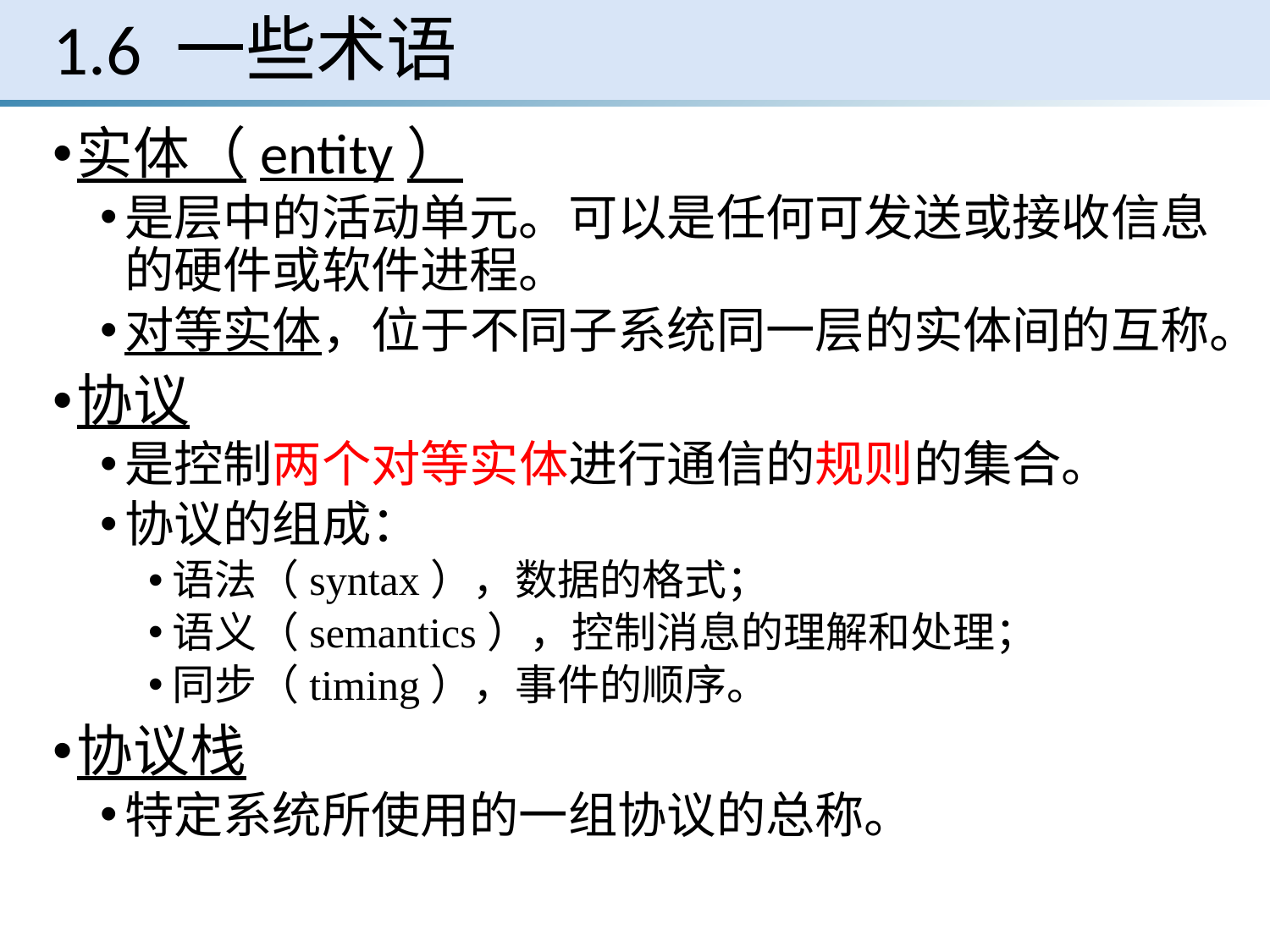

# 1.6 一些术语
实体（entity）
是层中的活动单元。可以是任何可发送或接收信息的硬件或软件进程。
对等实体，位于不同子系统同一层的实体间的互称。
协议
是控制两个对等实体进行通信的规则的集合。
协议的组成：
语法（syntax），数据的格式；
语义（semantics），控制消息的理解和处理；
同步（timing），事件的顺序。
协议栈
特定系统所使用的一组协议的总称。